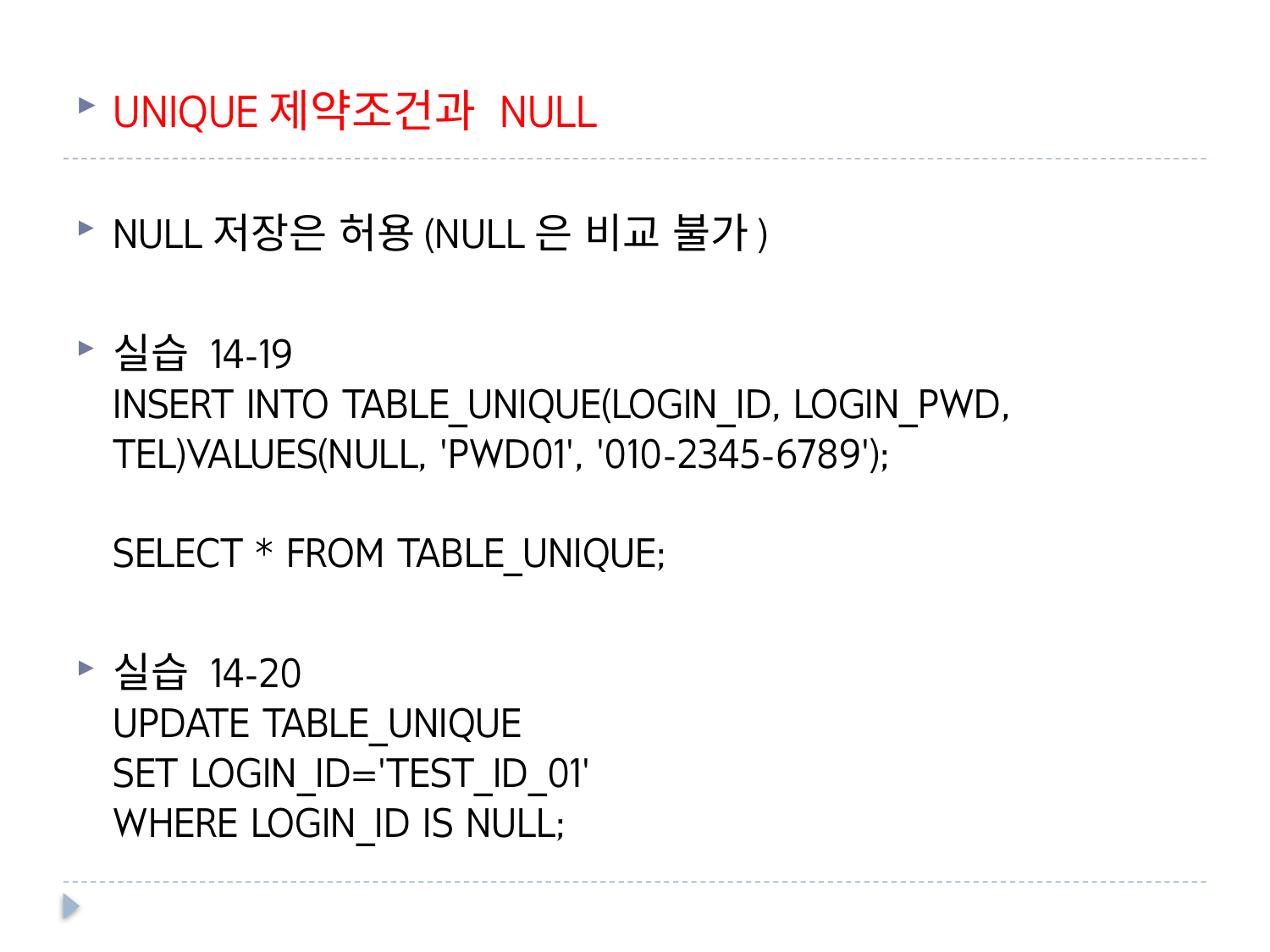

UNIQUE제약조건과 NULL

NULL저장은 허용(NULL은 비교 불가)

실습 14-19
INSERT INTO TABLE_UNIQUE(LOGIN_ID, LOGIN_PWD, TEL)VALUES(NULL, 'PWD01', '010-2345-6789');
SELECT * FROM TABLE_UNIQUE;

실습 14-20
UPDATE TABLE_UNIQUE
SET LOGIN_ID='TEST_ID_01'
WHERE LOGIN_ID IS NULL;